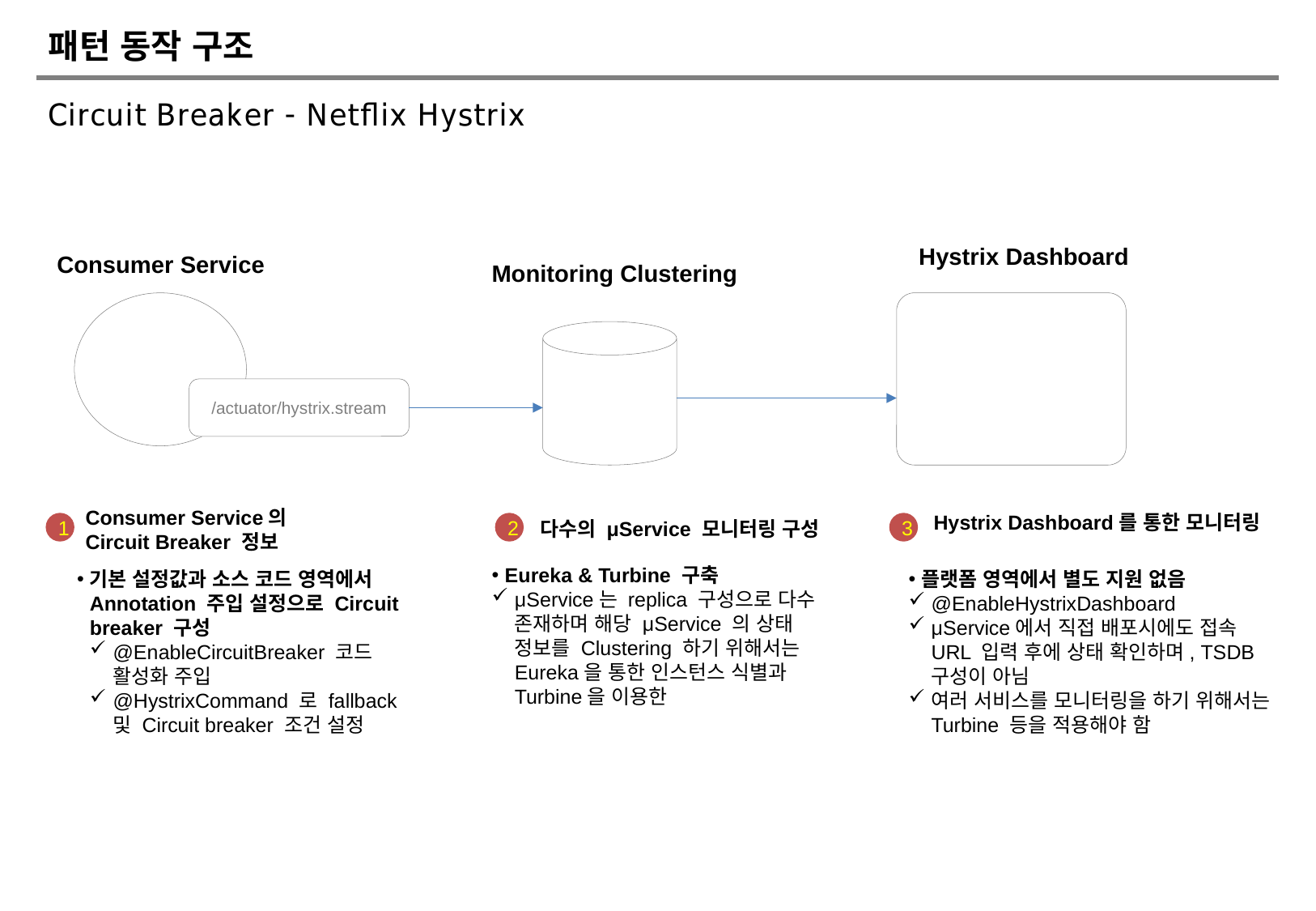

# 패턴 동작 구조
Circuit Breaker - Netflix Hystrix
Hystrix Dashboard
Consumer Service
Monitoring Clustering

/actuator/hystrix.stream
Consumer Service의
Circuit Breaker 정보
Hystrix Dashboard를 통한 모니터링
다수의 μService 모니터링 구성
1
2
3
Eureka & Turbine 구축
μService는 replica 구성으로 다수 존재하며 해당 μService 의 상태 정보를 Clustering 하기 위해서는 Eureka을 통한 인스턴스 식별과 Turbine을 이용한
기본 설정값과 소스 코드 영역에서 Annotation 주입 설정으로 Circuit breaker 구성
@EnableCircuitBreaker 코드 활성화 주입
@HystrixCommand 로 fallback 및 Circuit breaker 조건 설정
플랫폼 영역에서 별도 지원 없음
@EnableHystrixDashboard
μService에서 직접 배포시에도 접속 URL 입력 후에 상태 확인하며, TSDB 구성이 아님
여러 서비스를 모니터링을 하기 위해서는 Turbine 등을 적용해야 함